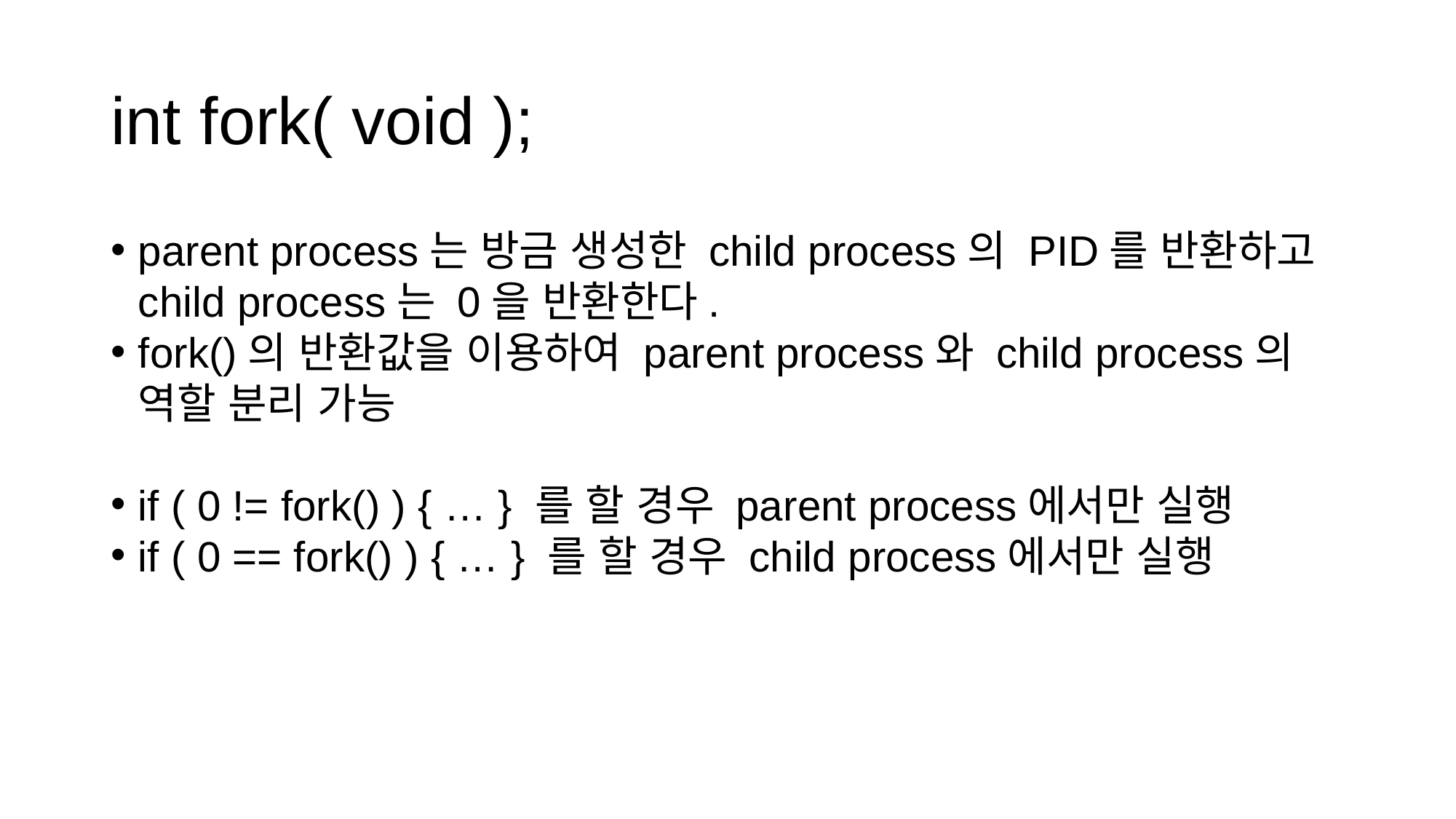

# int fork( void );
parent process는 방금 생성한 child process의 PID를 반환하고 child process는 0을 반환한다.
fork()의 반환값을 이용하여 parent process와 child process의 역할 분리 가능

if ( 0 != fork() ) { … } 를 할 경우 parent process에서만 실행
if ( 0 == fork() ) { … } 를 할 경우 child process에서만 실행